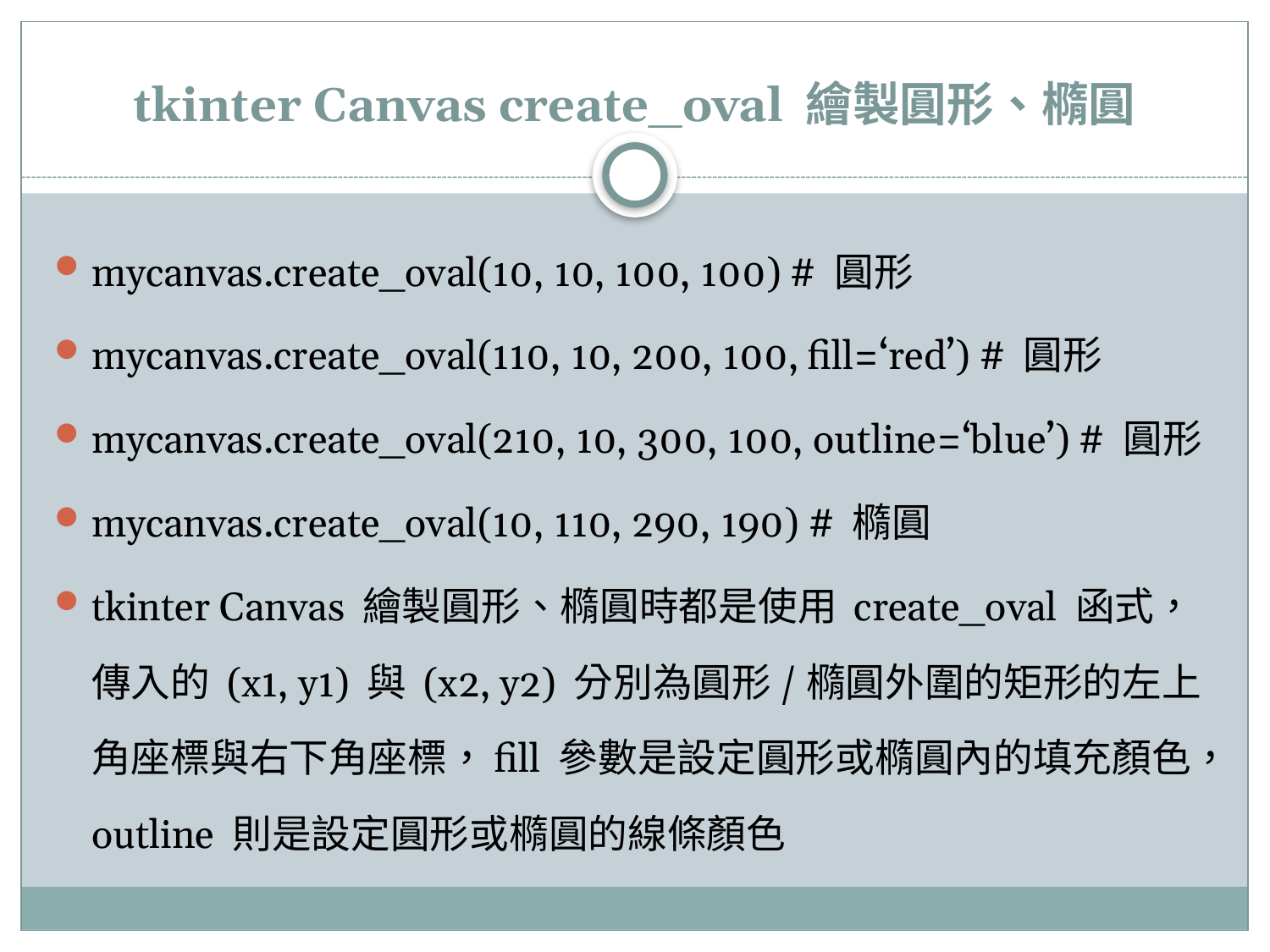

# tkinter Canvas create_oval 繪製圓形、橢圓
mycanvas.create_oval(10, 10, 100, 100) # 圓形
mycanvas.create_oval(110, 10, 200, 100, fill=‘red’) # 圓形
mycanvas.create_oval(210, 10, 300, 100, outline=‘blue’) # 圓形
mycanvas.create_oval(10, 110, 290, 190) # 橢圓
tkinter Canvas 繪製圓形、橢圓時都是使用 create_oval 函式，傳入的 (x1, y1) 與 (x2, y2) 分別為圓形/橢圓外圍的矩形的左上角座標與右下角座標，fill 參數是設定圓形或橢圓內的填充顏色，outline 則是設定圓形或橢圓的線條顏色